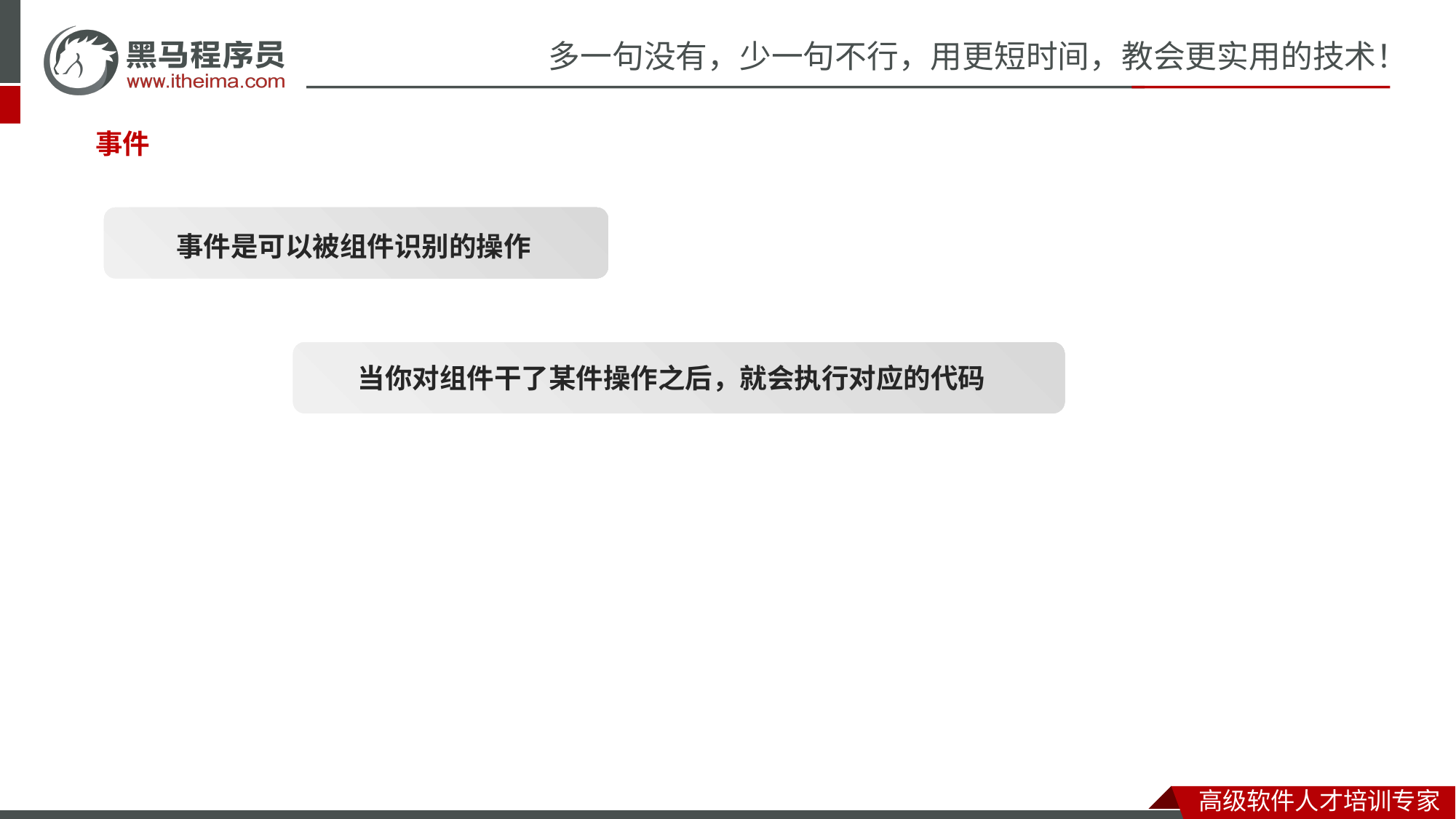

#

事件

事件是可以被组件识别的操作

当你对组件干了某件操作之后，就会执行对应的代码